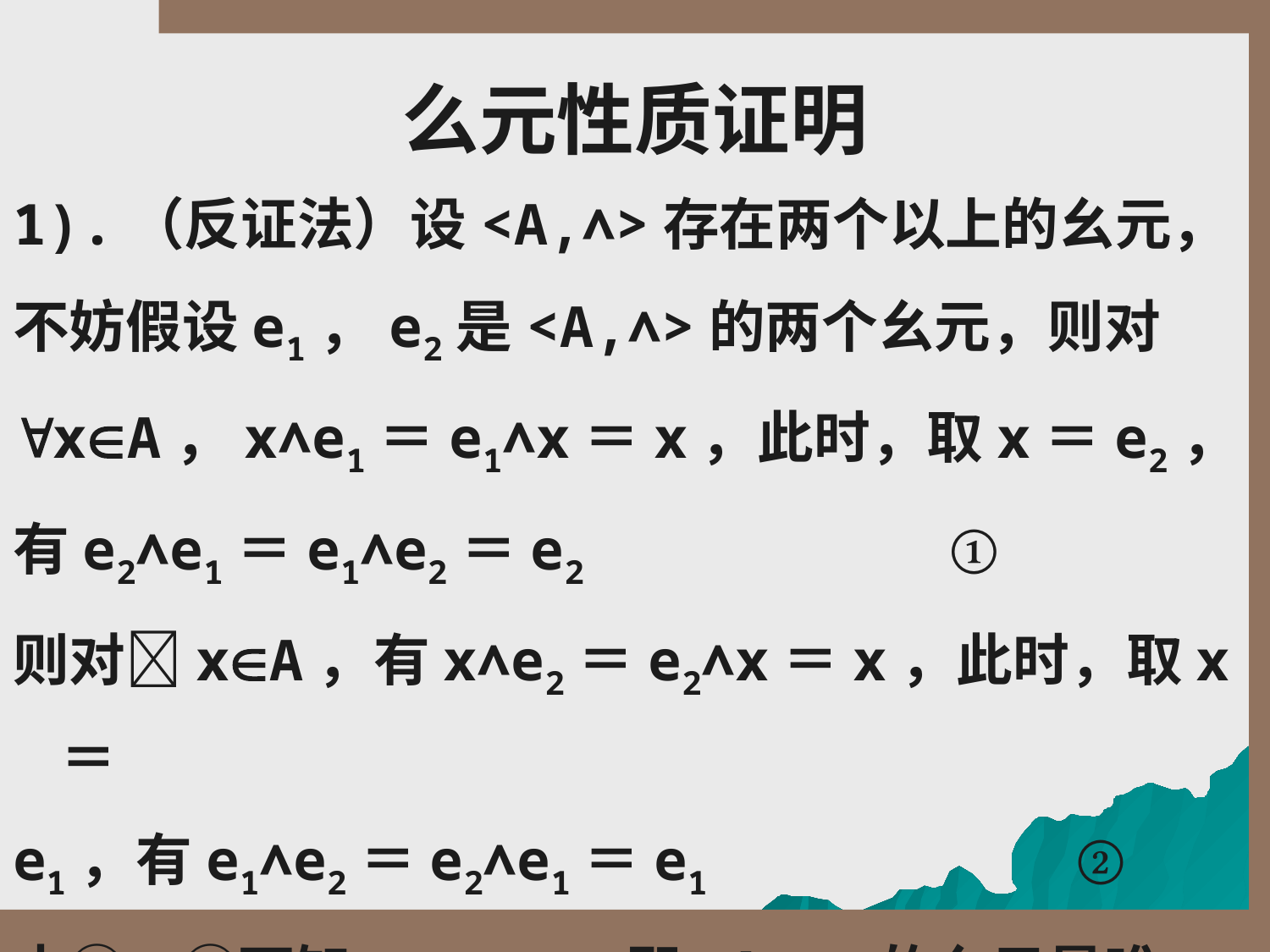

# 么元性质证明
1).（反证法）设<A,∧>存在两个以上的幺元，
不妨假设e1，e2是<A,∧>的两个幺元，则对
∀x∈A，x∧e1＝e1∧x＝x，此时，取x＝e2，
有e2∧e1＝e1∧e2＝e2			①
则对∀x∈A，有x∧e2＝e2∧x＝x，此时，取x＝
e1，有e1∧e2＝e2∧e1＝e1			②
由①、②可知e1＝e2，即<A,∧>的幺元是唯一
的。
19